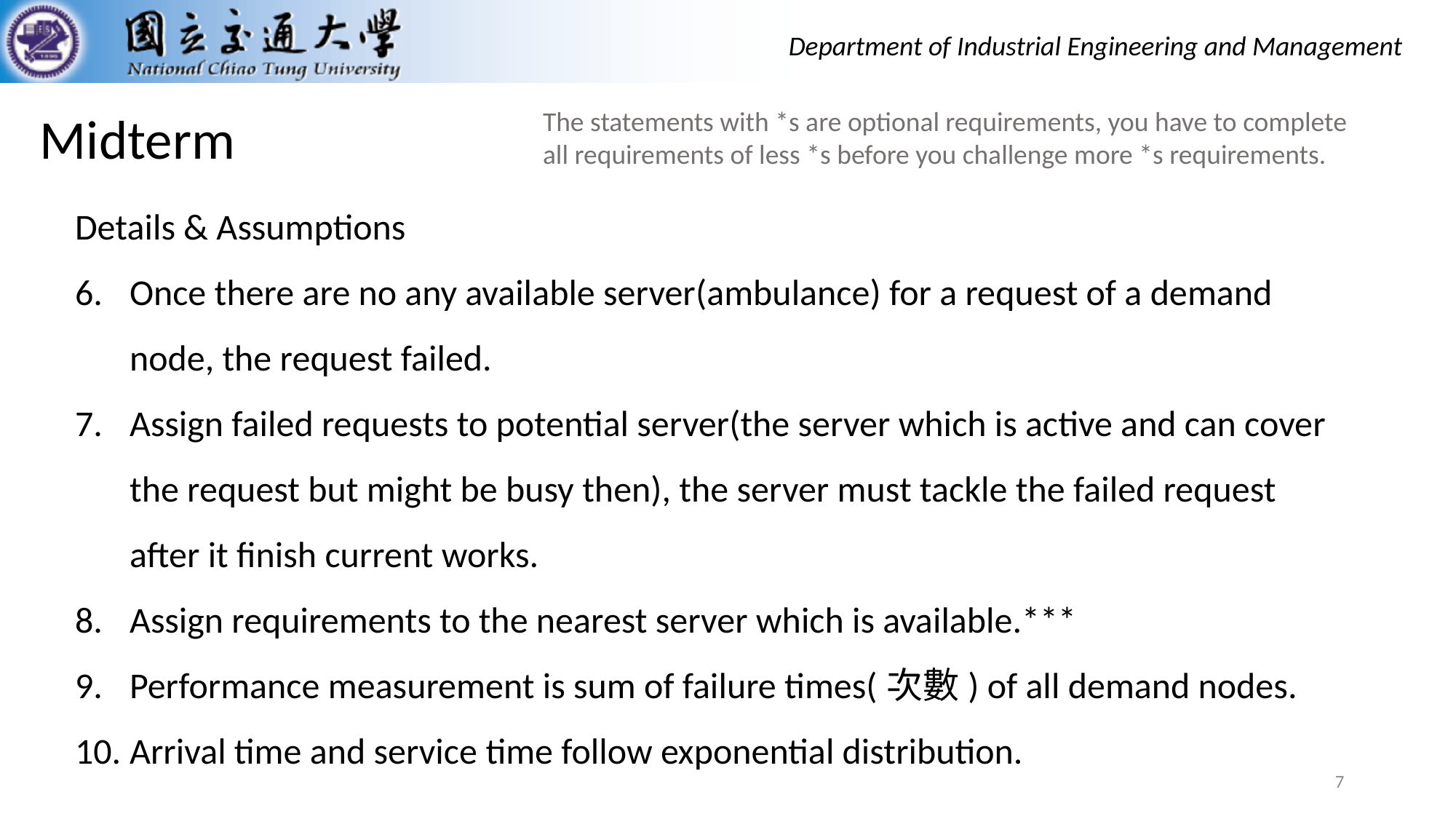

Midterm
The statements with *s are optional requirements, you have to complete all requirements of less *s before you challenge more *s requirements.
Details & Assumptions
Once there are no any available server(ambulance) for a request of a demand node, the request failed.
Assign failed requests to potential server(the server which is active and can cover the request but might be busy then), the server must tackle the failed request after it finish current works.
Assign requirements to the nearest server which is available.***
Performance measurement is sum of failure times(次數) of all demand nodes.
Arrival time and service time follow exponential distribution.
7